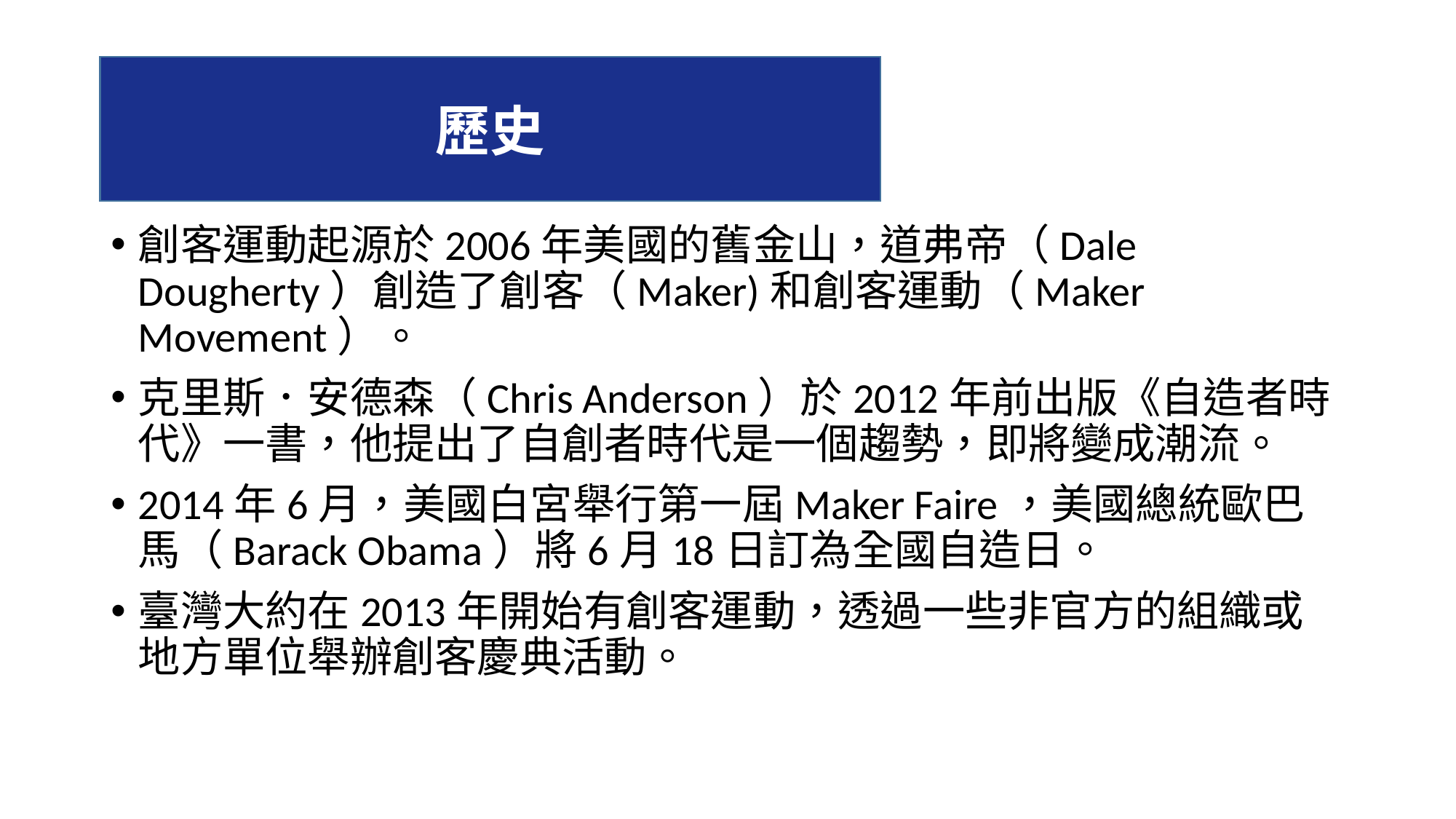

歷史
創客運動起源於2006年美國的舊金山，道弗帝（Dale Dougherty）創造了創客（Maker)和創客運動（Maker Movement）。
克里斯．安德森（Chris Anderson）於2012年前出版《自造者時代》一書，他提出了自創者時代是一個趨勢，即將變成潮流。
2014年6月，美國白宮舉行第一屆Maker Faire，美國總統歐巴馬（Barack Obama）將6月18日訂為全國自造日。
臺灣大約在2013年開始有創客運動，透過一些非官方的組織或地方單位舉辦創客慶典活動。